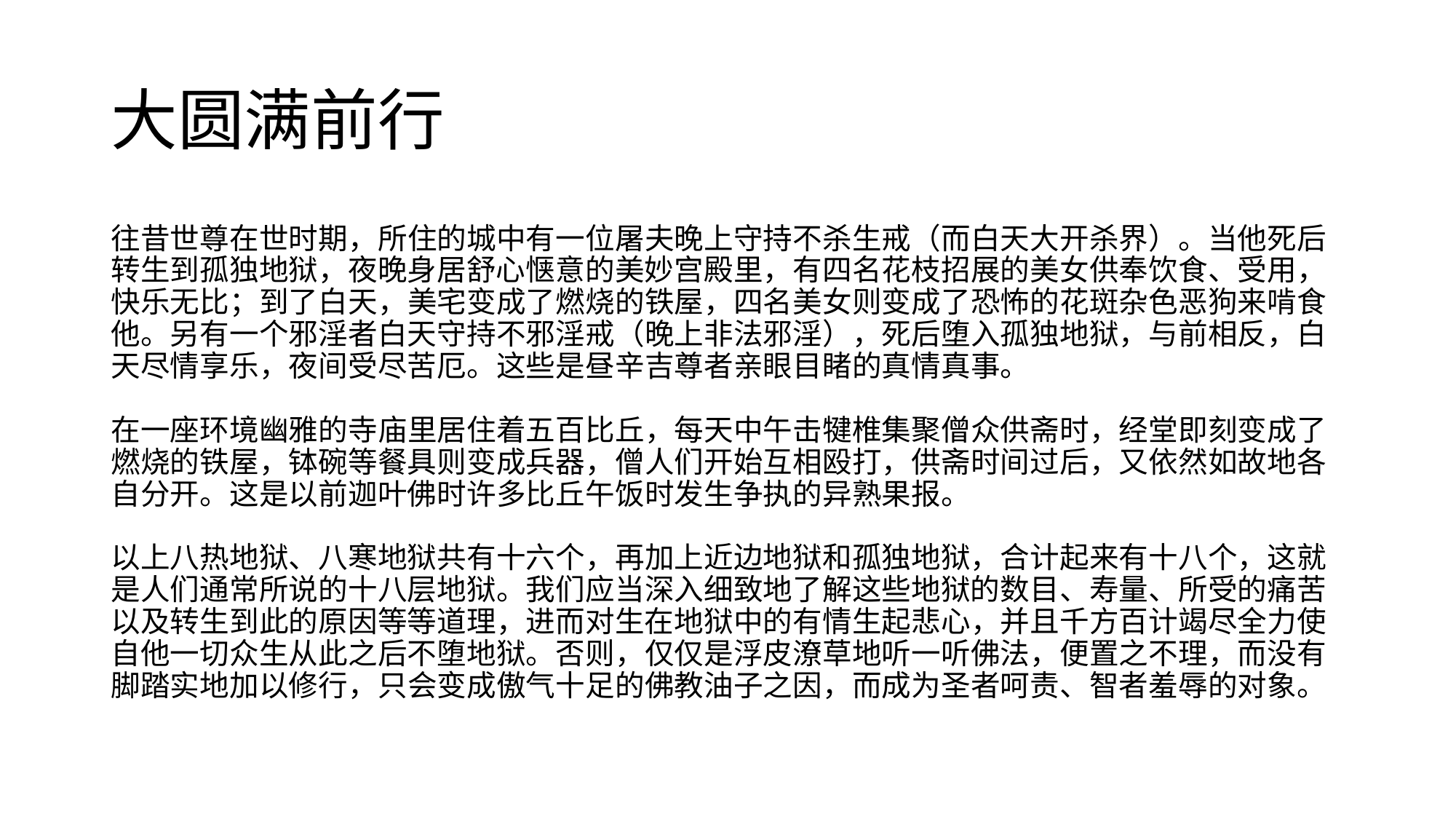

# 大圆满前行
往昔世尊在世时期，所住的城中有一位屠夫晚上守持不杀生戒（而白天大开杀界）。当他死后转生到孤独地狱，夜晚身居舒心惬意的美妙宫殿里，有四名花枝招展的美女供奉饮食、受用，快乐无比；到了白天，美宅变成了燃烧的铁屋，四名美女则变成了恐怖的花斑杂色恶狗来啃食他。另有一个邪淫者白天守持不邪淫戒（晚上非法邪淫），死后堕入孤独地狱，与前相反，白天尽情享乐，夜间受尽苦厄。这些是昼辛吉尊者亲眼目睹的真情真事。

在一座环境幽雅的寺庙里居住着五百比丘，每天中午击犍椎集聚僧众供斋时，经堂即刻变成了燃烧的铁屋，钵碗等餐具则变成兵器，僧人们开始互相殴打，供斋时间过后，又依然如故地各自分开。这是以前迦叶佛时许多比丘午饭时发生争执的异熟果报。

以上八热地狱、八寒地狱共有十六个，再加上近边地狱和孤独地狱，合计起来有十八个，这就是人们通常所说的十八层地狱。我们应当深入细致地了解这些地狱的数目、寿量、所受的痛苦以及转生到此的原因等等道理，进而对生在地狱中的有情生起悲心，并且千方百计竭尽全力使自他一切众生从此之后不堕地狱。否则，仅仅是浮皮潦草地听一听佛法，便置之不理，而没有脚踏实地加以修行，只会变成傲气十足的佛教油子之因，而成为圣者呵责、智者羞辱的对象。